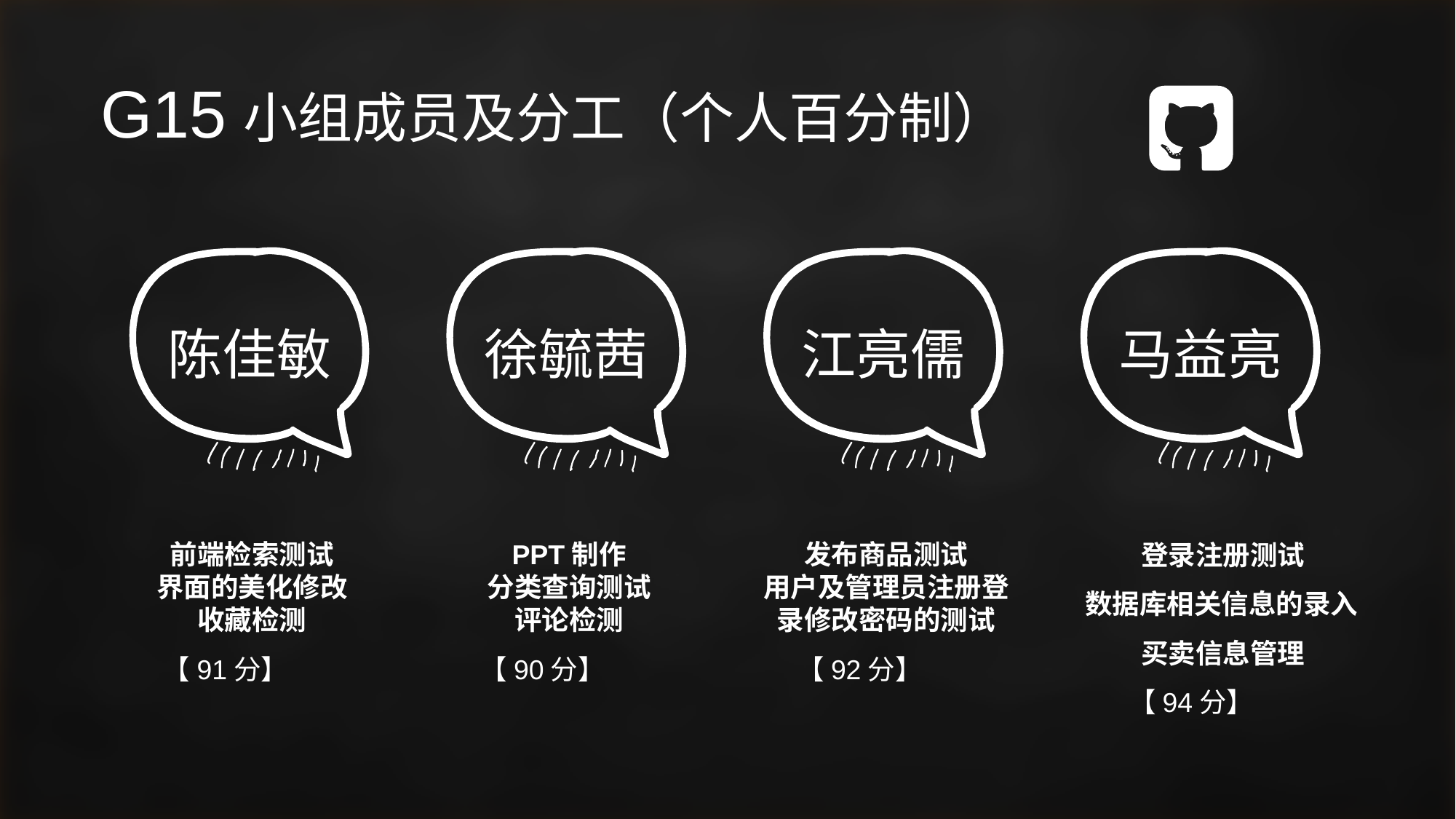

# G15小组成员及分工（个人百分制）

陈佳敏
徐毓茜
江亮儒
马益亮

前端检索测试
界面的美化修改
收藏检测
     【91分】

PPT制作
分类查询测试
评论检测
     【90分】

发布商品测试
用户及管理员注册登录修改密码的测试
     【92分】
        登录注册测试
数据库相关信息的录入
        买卖信息管理
      【94分】